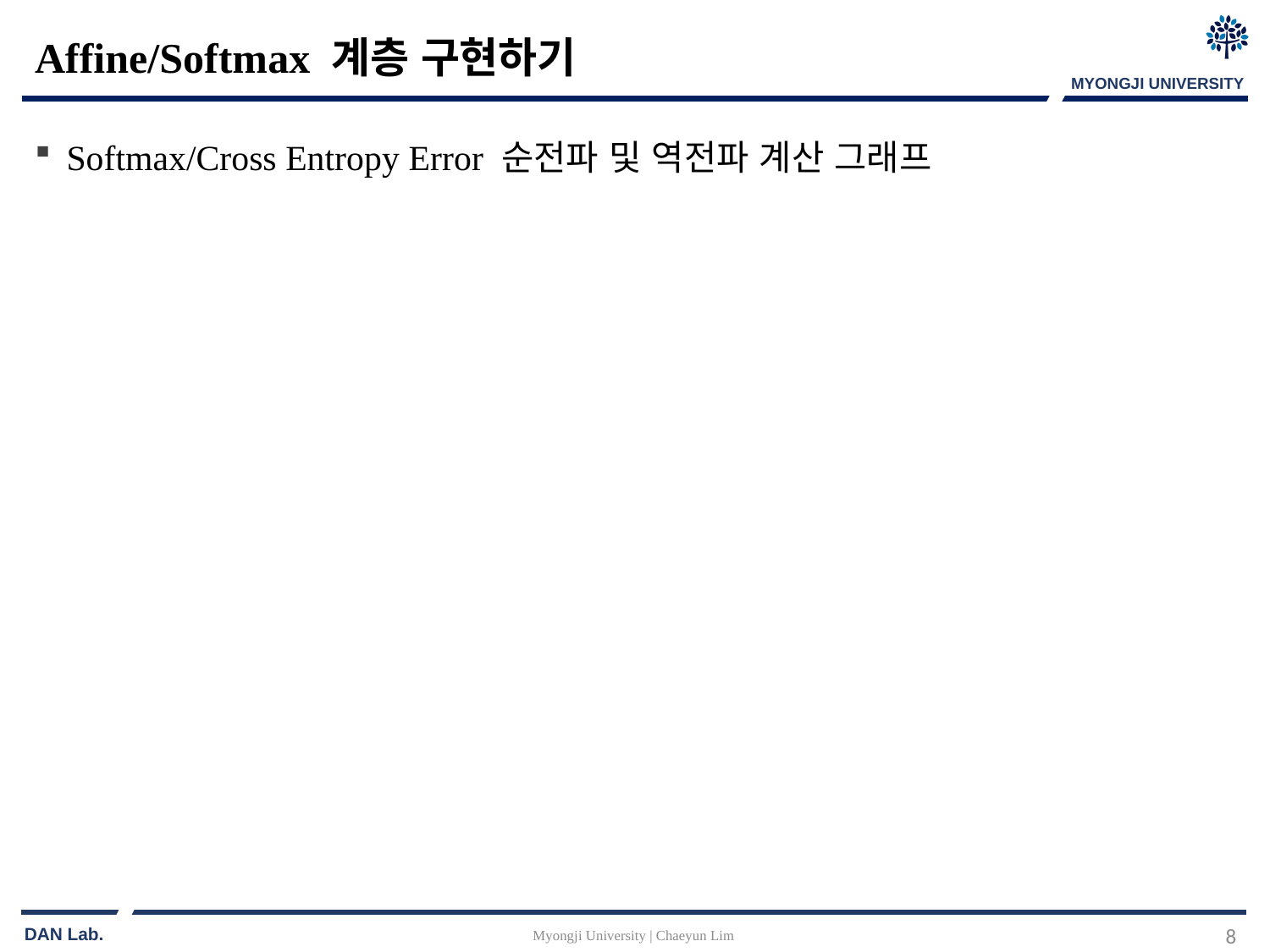

# Affine/Softmax 계층 구현하기
Softmax/Cross Entropy Error 순전파 및 역전파 계산 그래프
Myongji University | Chaeyun Lim
8